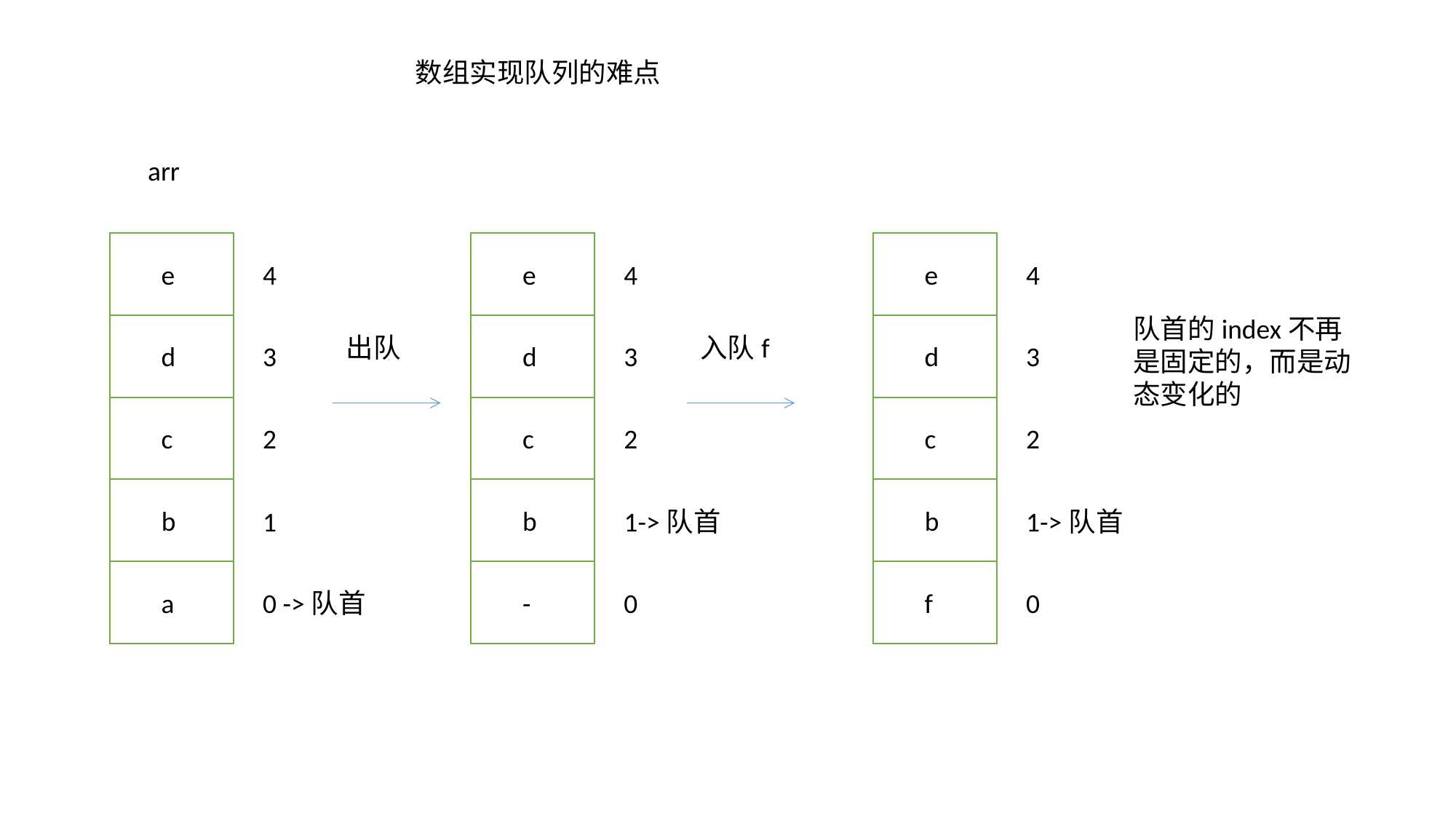

数组实现队列的难点
arr

e
4
d
3
c
2
b
1
a
0 ->队首

e
4
d
3
c
2
b
1->队首
-
0

e
4
d
3
c
2
b
1->队首

f
0
队首的index不再是固定的，而是动态变化的
出队
入队f